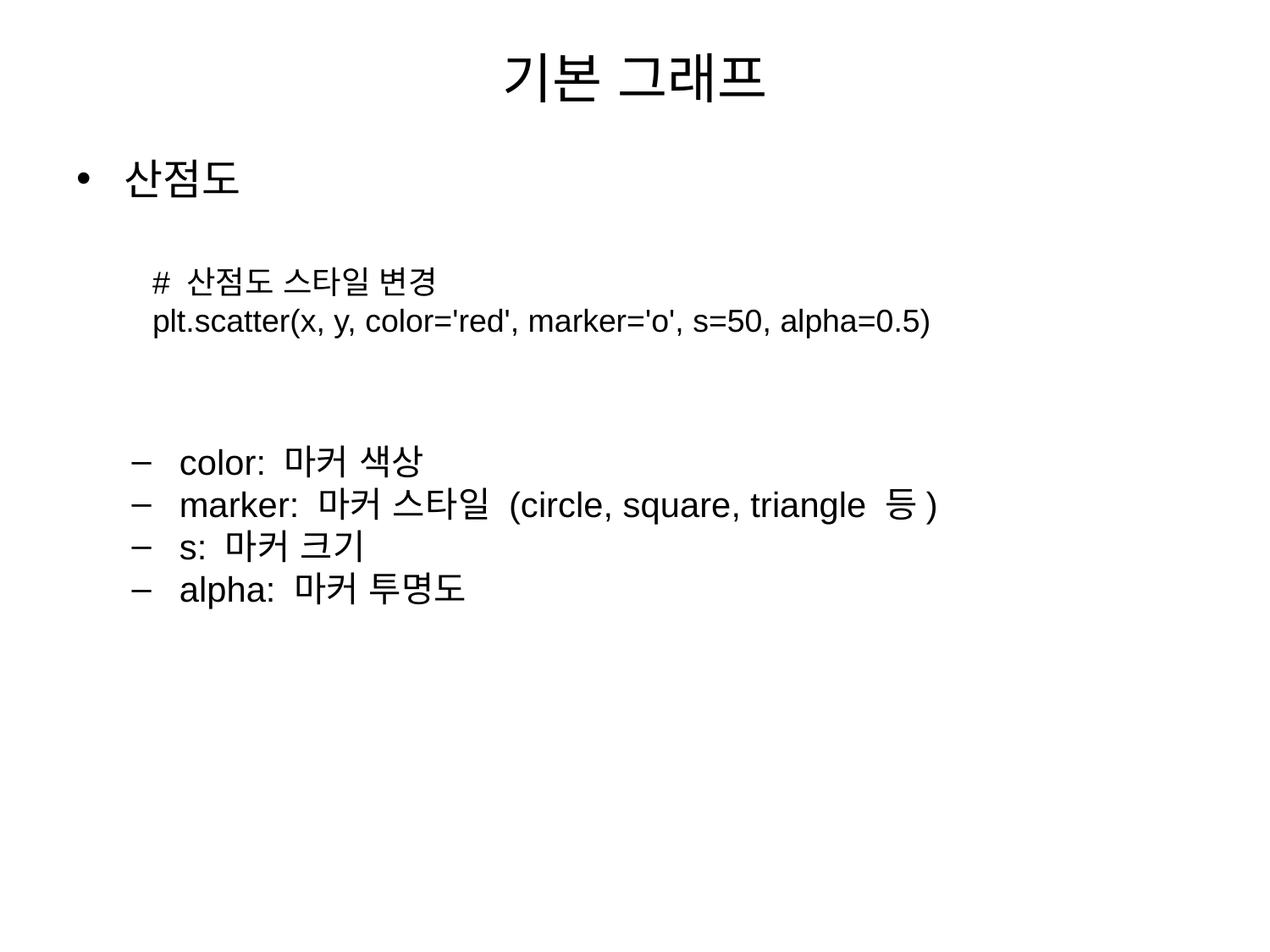

# 기본 그래프
산점도

color: 마커 색상
marker: 마커 스타일 (circle, square, triangle 등)
s: 마커 크기
alpha: 마커 투명도

# 산점도 스타일 변경
plt.scatter(x, y, color='red', marker='o', s=50, alpha=0.5)